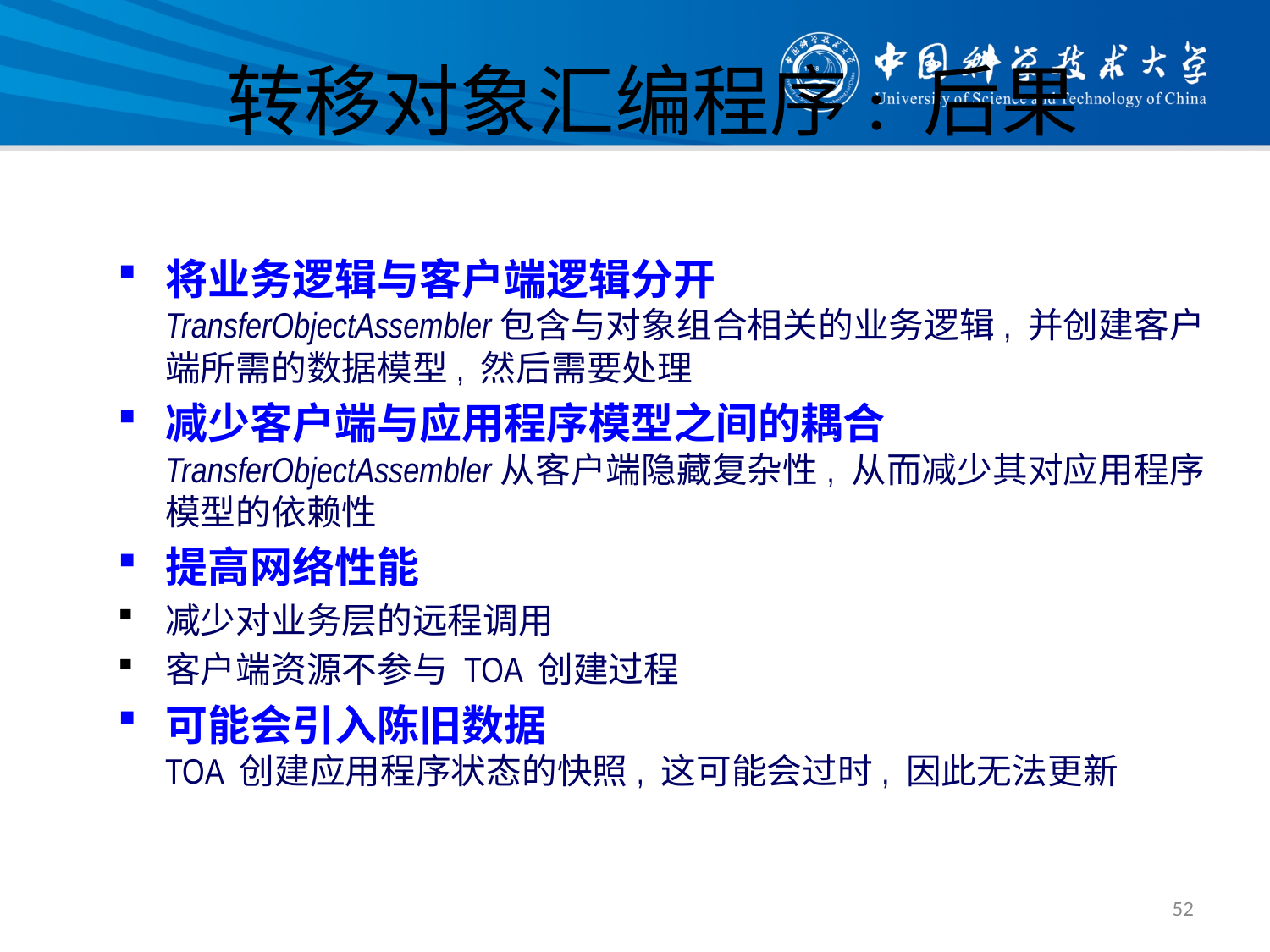

# 转移对象汇编程序: 后果
将业务逻辑与客户端逻辑分开
TransferObjectAssembler包含与对象组合相关的业务逻辑, 并创建客户端所需的数据模型, 然后需要处理
减少客户端与应用程序模型之间的耦合
TransferObjectAssembler从客户端隐藏复杂性, 从而减少其对应用程序模型的依赖性
提高网络性能
减少对业务层的远程调用
客户端资源不参与 TOA 创建过程
可能会引入陈旧数据
TOA 创建应用程序状态的快照, 这可能会过时, 因此无法更新
52